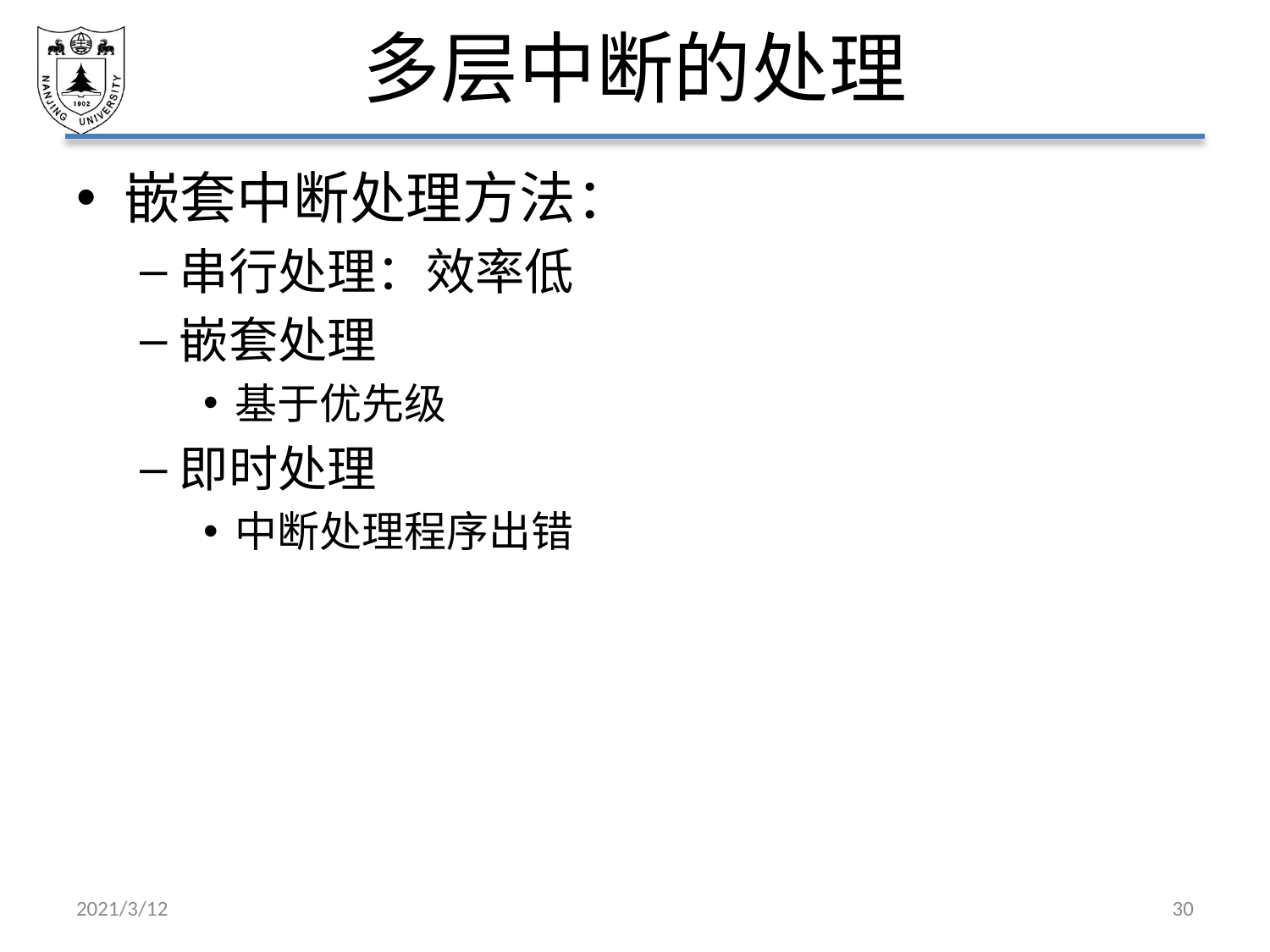

# 多层中断的处理
嵌套中断处理方法：
串行处理：效率低
嵌套处理
基于优先级
即时处理
中断处理程序出错
2021/3/12
30